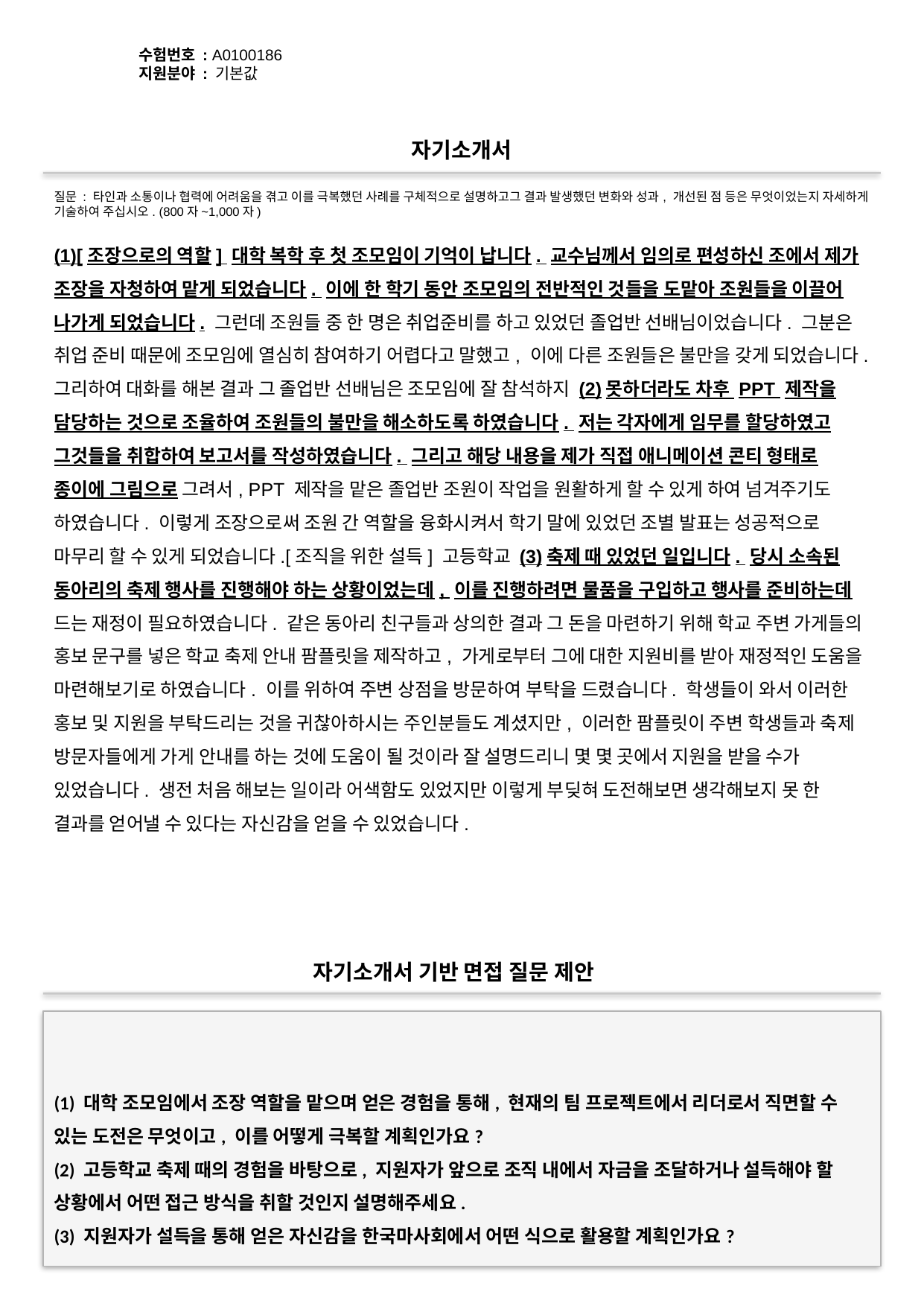

수험번호 : A0100186
지원분야 : 기본값
#

자기소개서

질문 : 타인과 소통이나 협력에 어려움을 겪고 이를 극복했던 사례를 구체적으로 설명하고그 결과 발생했던 변화와 성과, 개선된 점 등은 무엇이었는지 자세하게 기술하여 주십시오. (800자~1,000자)

(1)[조장으로의 역할] 대학 복학 후 첫 조모임이 기억이 납니다. 교수님께서 임의로 편성하신 조에서 제가 조장을 자청하여 맡게 되었습니다. 이에 한 학기 동안 조모임의 전반적인 것들을 도맡아 조원들을 이끌어 나가게 되었습니다. 그런데 조원들 중 한 명은 취업준비를 하고 있었던 졸업반 선배님이었습니다. 그분은 취업 준비 때문에 조모임에 열심히 참여하기 어렵다고 말했고, 이에 다른 조원들은 불만을 갖게 되었습니다. 그리하여 대화를 해본 결과 그 졸업반 선배님은 조모임에 잘 참석하지 (2)못하더라도 차후 PPT 제작을 담당하는 것으로 조율하여 조원들의 불만을 해소하도록 하였습니다. 저는 각자에게 임무를 할당하였고 그것들을 취합하여 보고서를 작성하였습니다. 그리고 해당 내용을 제가 직접 애니메이션 콘티 형태로 종이에 그림으로 그려서, PPT 제작을 맡은 졸업반 조원이 작업을 원활하게 할 수 있게 하여 넘겨주기도 하였습니다. 이렇게 조장으로써 조원 간 역할을 융화시켜서 학기 말에 있었던 조별 발표는 성공적으로 마무리 할 수 있게 되었습니다.[조직을 위한 설득] 고등학교 (3)축제 때 있었던 일입니다. 당시 소속된 동아리의 축제 행사를 진행해야 하는 상황이었는데, 이를 진행하려면 물품을 구입하고 행사를 준비하는데 드는 재정이 필요하였습니다. 같은 동아리 친구들과 상의한 결과 그 돈을 마련하기 위해 학교 주변 가게들의 홍보 문구를 넣은 학교 축제 안내 팜플릿을 제작하고, 가게로부터 그에 대한 지원비를 받아 재정적인 도움을 마련해보기로 하였습니다. 이를 위하여 주변 상점을 방문하여 부탁을 드렸습니다. 학생들이 와서 이러한 홍보 및 지원을 부탁드리는 것을 귀찮아하시는 주인분들도 계셨지만, 이러한 팜플릿이 주변 학생들과 축제 방문자들에게 가게 안내를 하는 것에 도움이 될 것이라 잘 설명드리니 몇 몇 곳에서 지원을 받을 수가 있었습니다. 생전 처음 해보는 일이라 어색함도 있었지만 이렇게 부딪혀 도전해보면 생각해보지 못 한 결과를 얻어낼 수 있다는 자신감을 얻을 수 있었습니다.

자기소개서 기반 면접 질문 제안

(1) 대학 조모임에서 조장 역할을 맡으며 얻은 경험을 통해, 현재의 팀 프로젝트에서 리더로서 직면할 수 있는 도전은 무엇이고, 이를 어떻게 극복할 계획인가요?
(2) 고등학교 축제 때의 경험을 바탕으로, 지원자가 앞으로 조직 내에서 자금을 조달하거나 설득해야 할 상황에서 어떤 접근 방식을 취할 것인지 설명해주세요.
(3) 지원자가 설득을 통해 얻은 자신감을 한국마사회에서 어떤 식으로 활용할 계획인가요?